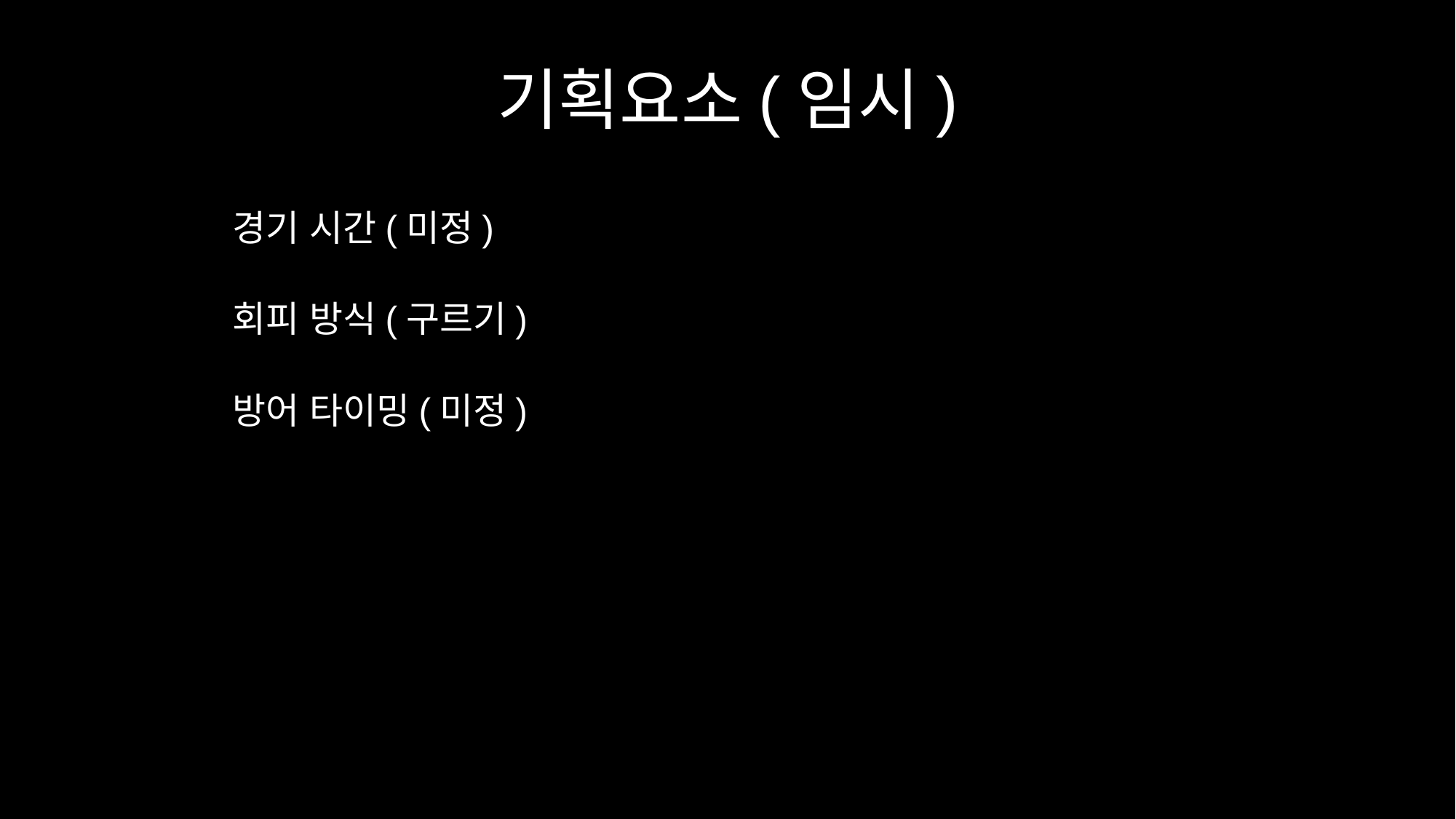

# 기획요소(임시)
경기 시간(미정)
회피 방식(구르기)
방어 타이밍(미정)